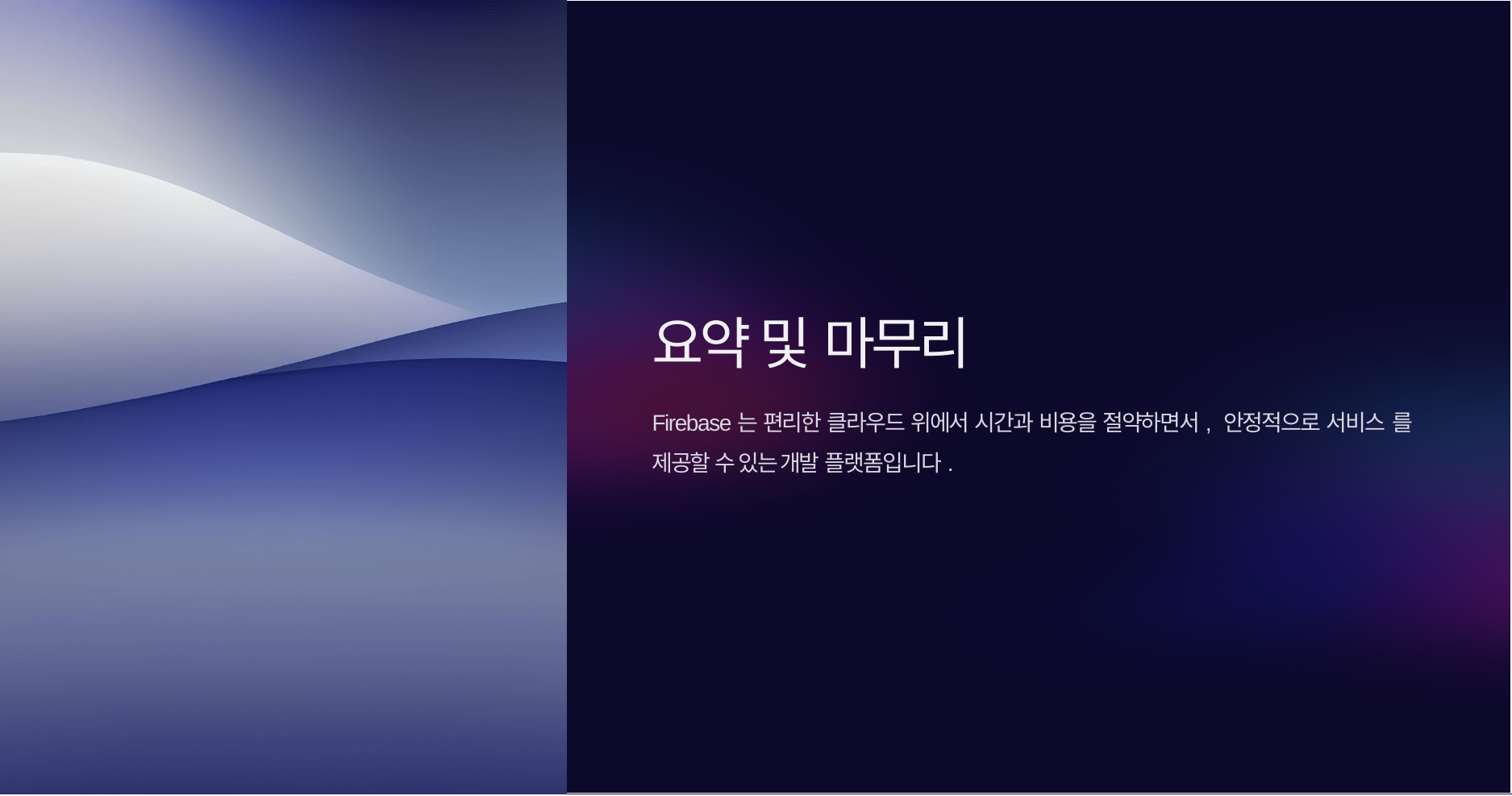

# 요약 및 마무리
Firebase는 편리한 클라우드 위에서 시간과 비용을 절약하면서, 안정적으로 서비스  를 제공할 수 있는 개발 플랫폼입니다.